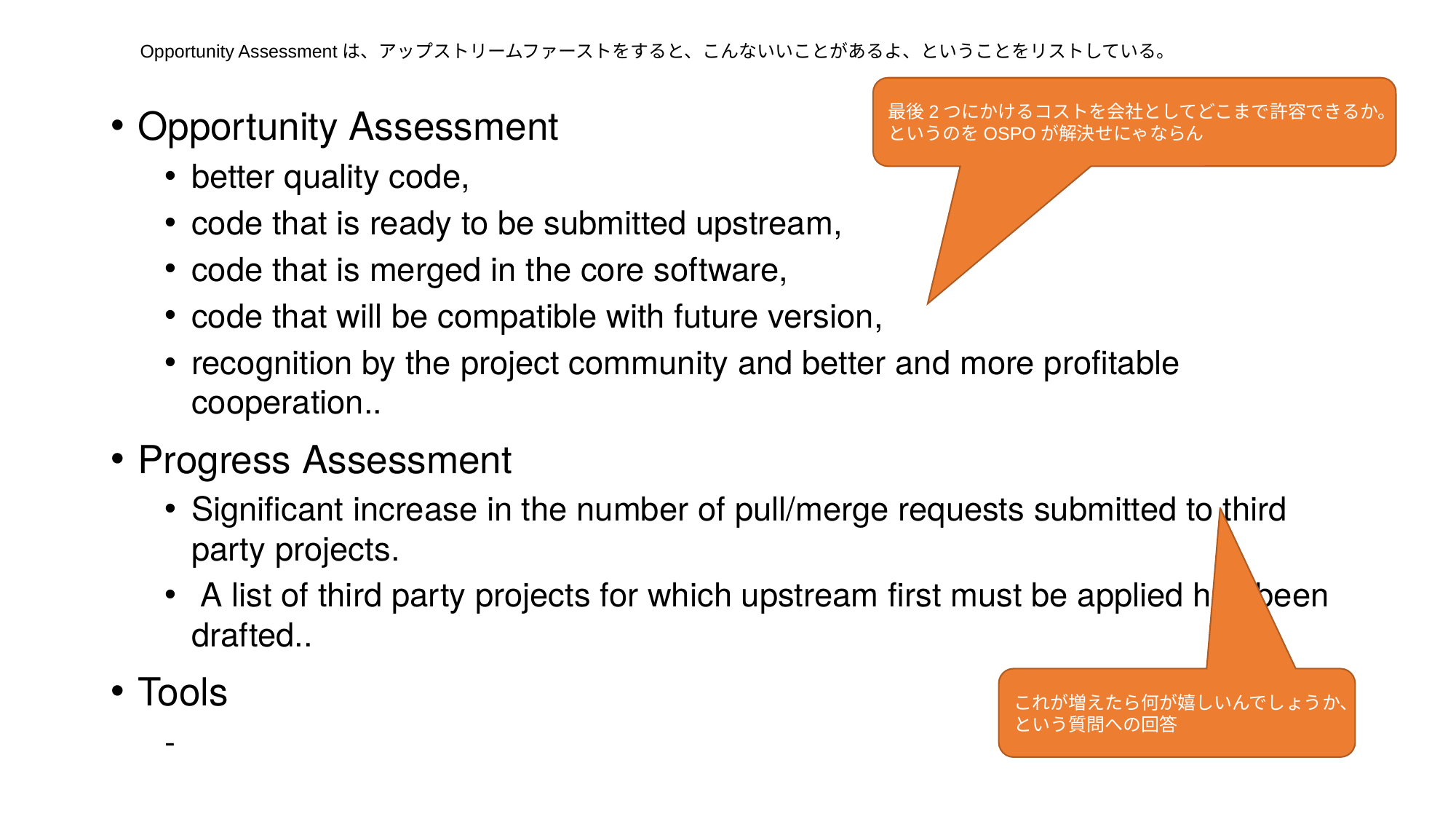

Opportunity Assessmentは、アップストリームファーストをすると、こんないいことがあるよ、ということをリストしている。
最後2つにかけるコストを会社としてどこまで許容できるか。
というのをOSPOが解決せにゃならん
Opportunity Assessment
better quality code,
code that is ready to be submitted upstream,
code that is merged in the core software,
code that will be compatible with future version,
recognition by the project community and better and more profitable cooperation..
Progress Assessment
Significant increase in the number of pull/merge requests submitted to third party projects.
 A list of third party projects for which upstream first must be applied has been drafted..
Tools
-
これが増えたら何が嬉しいんでしょうか、という質問への回答